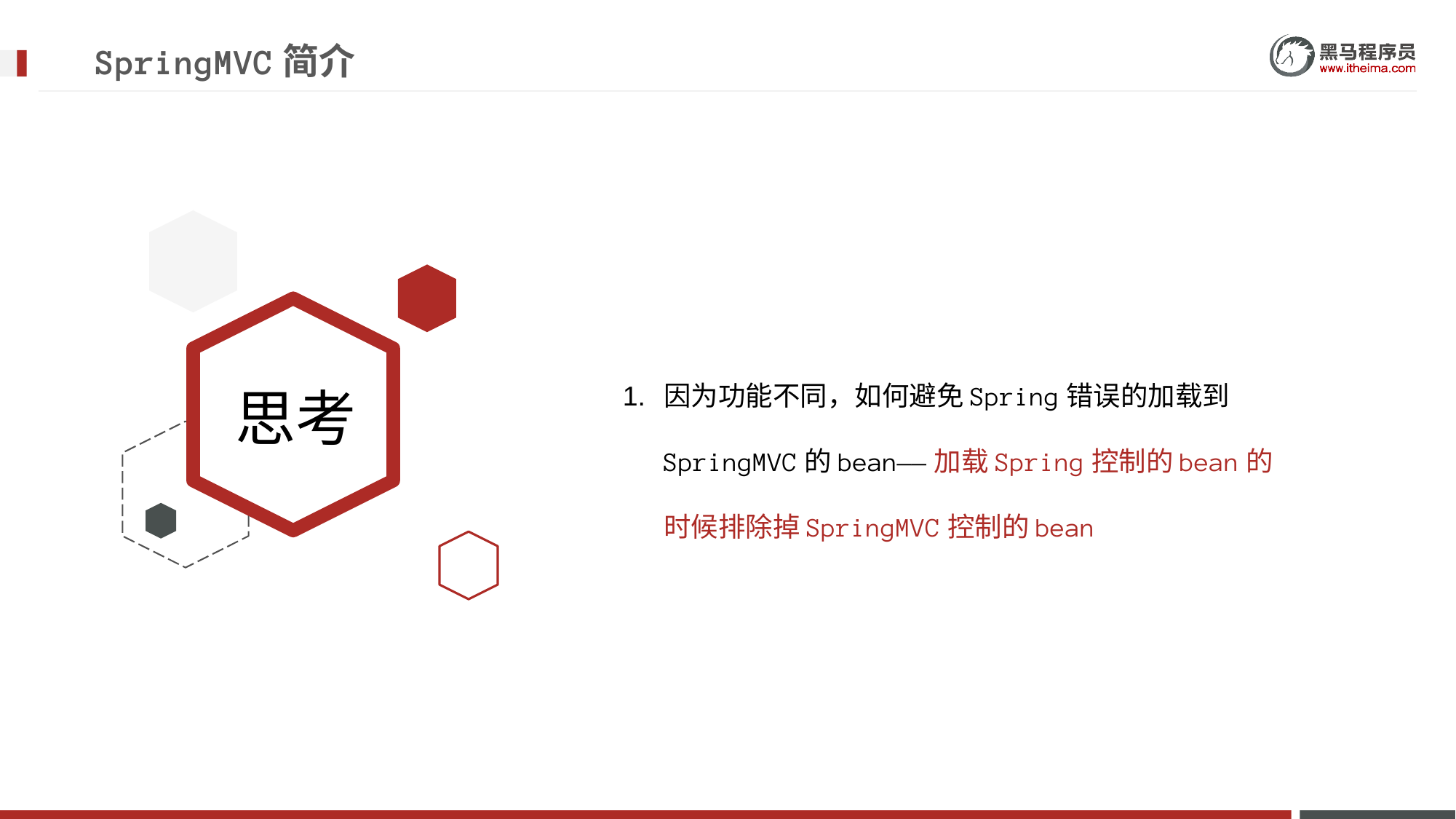

# SpringMVC简介
因为功能不同，如何避免Spring错误的加载到SpringMVC的bean——加载Spring控制的bean的时候排除掉SpringMVC控制的bean